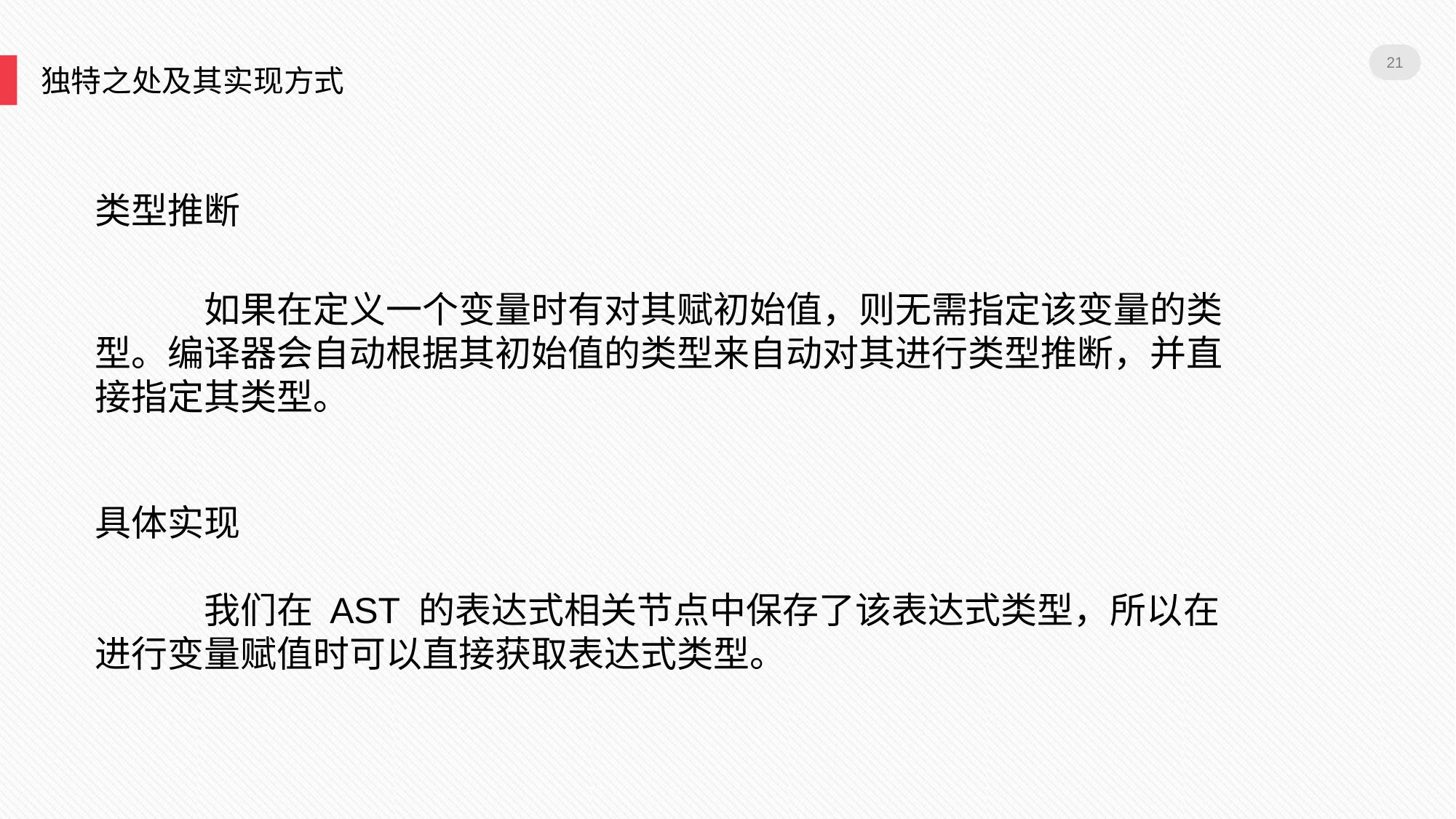

21
独特之处及其实现方式
类型推断
	如果在定义一个变量时有对其赋初始值，则无需指定该变量的类型。编译器会自动根据其初始值的类型来自动对其进行类型推断，并直接指定其类型。
具体实现
	我们在 AST 的表达式相关节点中保存了该表达式类型，所以在进行变量赋值时可以直接获取表达式类型。